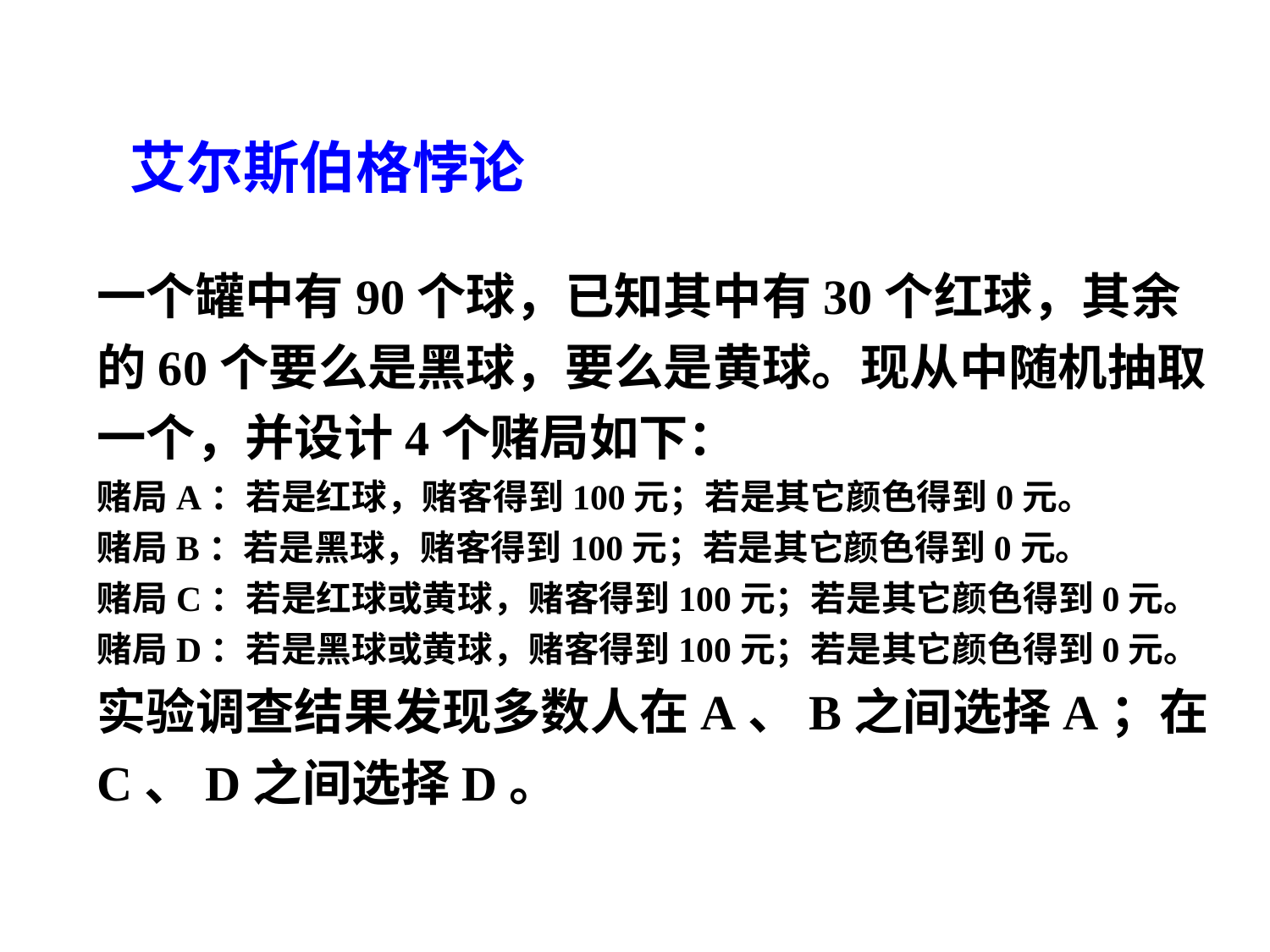

艾尔斯伯格悖论
一个罐中有90个球，已知其中有30个红球，其余的60个要么是黑球，要么是黄球。现从中随机抽取一个，并设计4个赌局如下：
赌局A：若是红球，赌客得到100元；若是其它颜色得到0元。
赌局B：若是黑球，赌客得到100元；若是其它颜色得到0元。
赌局C：若是红球或黄球，赌客得到100元；若是其它颜色得到0元。
赌局D：若是黑球或黄球，赌客得到100元；若是其它颜色得到0元。
实验调查结果发现多数人在A、B之间选择A；在C、D之间选择D。